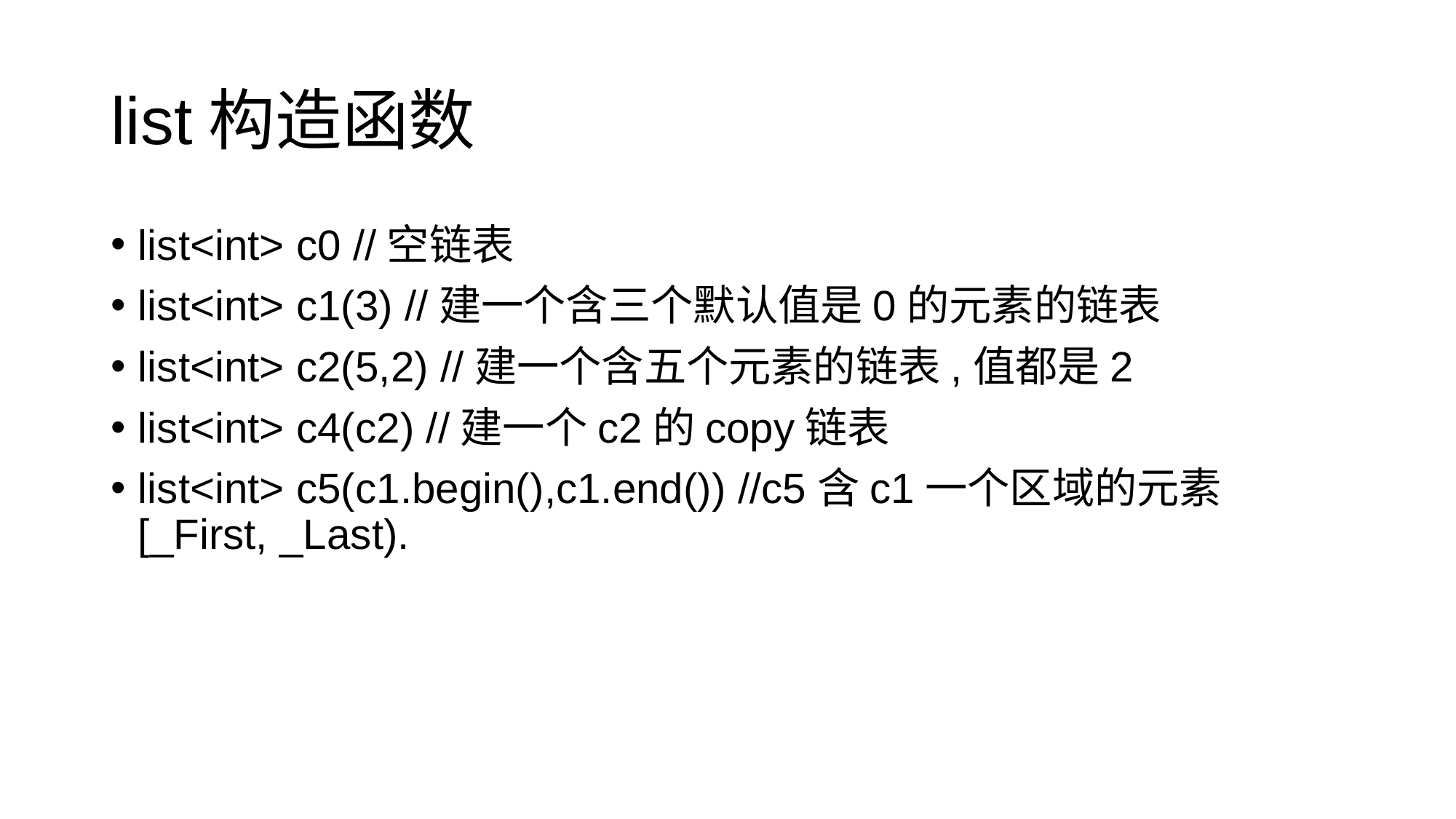

# list构造函数
list<int> c0 //空链表
list<int> c1(3) //建一个含三个默认值是0的元素的链表
list<int> c2(5,2) //建一个含五个元素的链表,值都是2
list<int> c4(c2) //建一个c2的copy链表
list<int> c5(c1.begin(),c1.end()) //c5含c1一个区域的元素[_First, _Last).